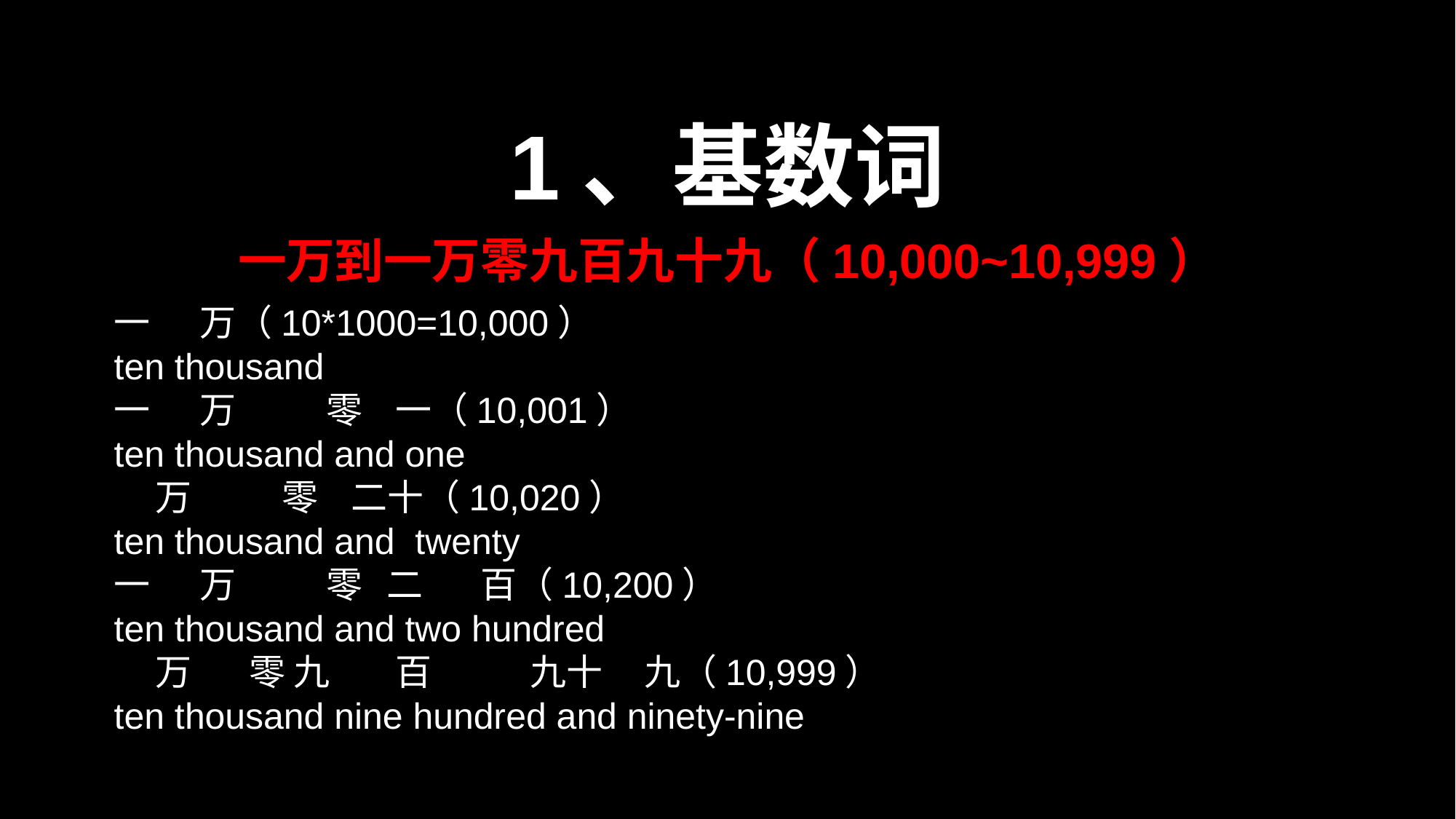

1、基数词
一万到一万零九百九十九（10,000~10,999）
一      万（10*1000=10,000）
ten thousand
一      万           零    一（10,001）
ten thousand and one
    万           零    二十（10,020）
ten thousand and  twenty
一      万           零   二       百（10,200）
ten thousand and two hundred
    万       零 九        百            九十     九（10,999）
ten thousand nine hundred and ninety-nine